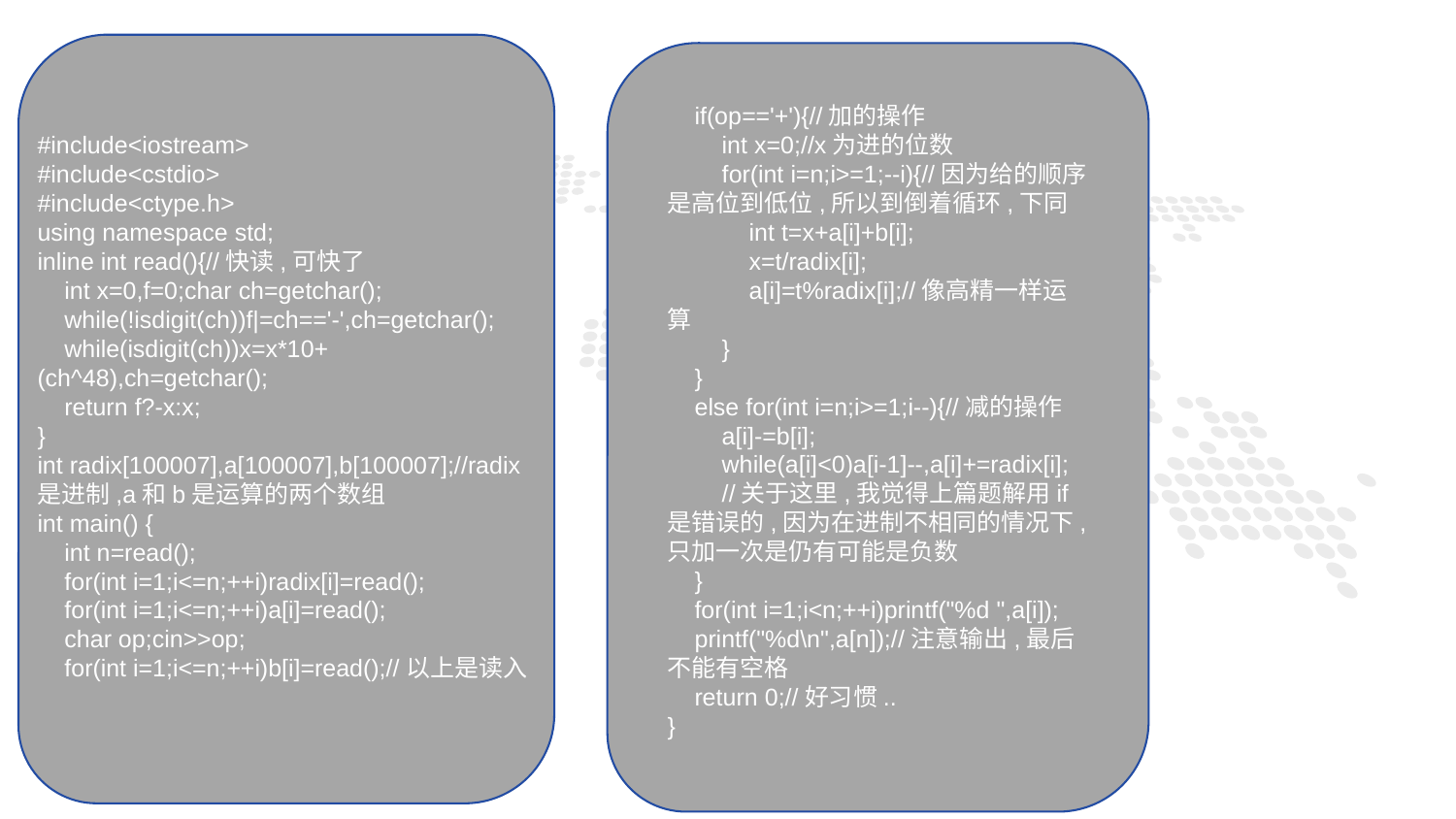

if(op=='+'){//加的操作
        int x=0;//x为进的位数
        for(int i=n;i>=1;--i){//因为给的顺序是高位到低位,所以到倒着循环,下同
            int t=x+a[i]+b[i];
            x=t/radix[i];
            a[i]=t%radix[i];//像高精一样运算
        }
    }
    else for(int i=n;i>=1;i--){//减的操作
        a[i]-=b[i];
        while(a[i]<0)a[i-1]--,a[i]+=radix[i];
        //关于这里,我觉得上篇题解用if是错误的,因为在进制不相同的情况下,只加一次是仍有可能是负数
    }
    for(int i=1;i<n;++i)printf("%d ",a[i]);
    printf("%d\n",a[n]);//注意输出,最后不能有空格
    return 0;//好习惯..
}
#include<iostream>
#include<cstdio>
#include<ctype.h>
using namespace std;
inline int read(){//快读,可快了
    int x=0,f=0;char ch=getchar();
    while(!isdigit(ch))f|=ch=='-',ch=getchar();
    while(isdigit(ch))x=x*10+(ch^48),ch=getchar();
    return f?-x:x;
}
int radix[100007],a[100007],b[100007];//radix是进制,a和b是运算的两个数组
int main() {
    int n=read();
    for(int i=1;i<=n;++i)radix[i]=read();
    for(int i=1;i<=n;++i)a[i]=read();
    char op;cin>>op;
    for(int i=1;i<=n;++i)b[i]=read();//以上是读入
1
PART  ONE